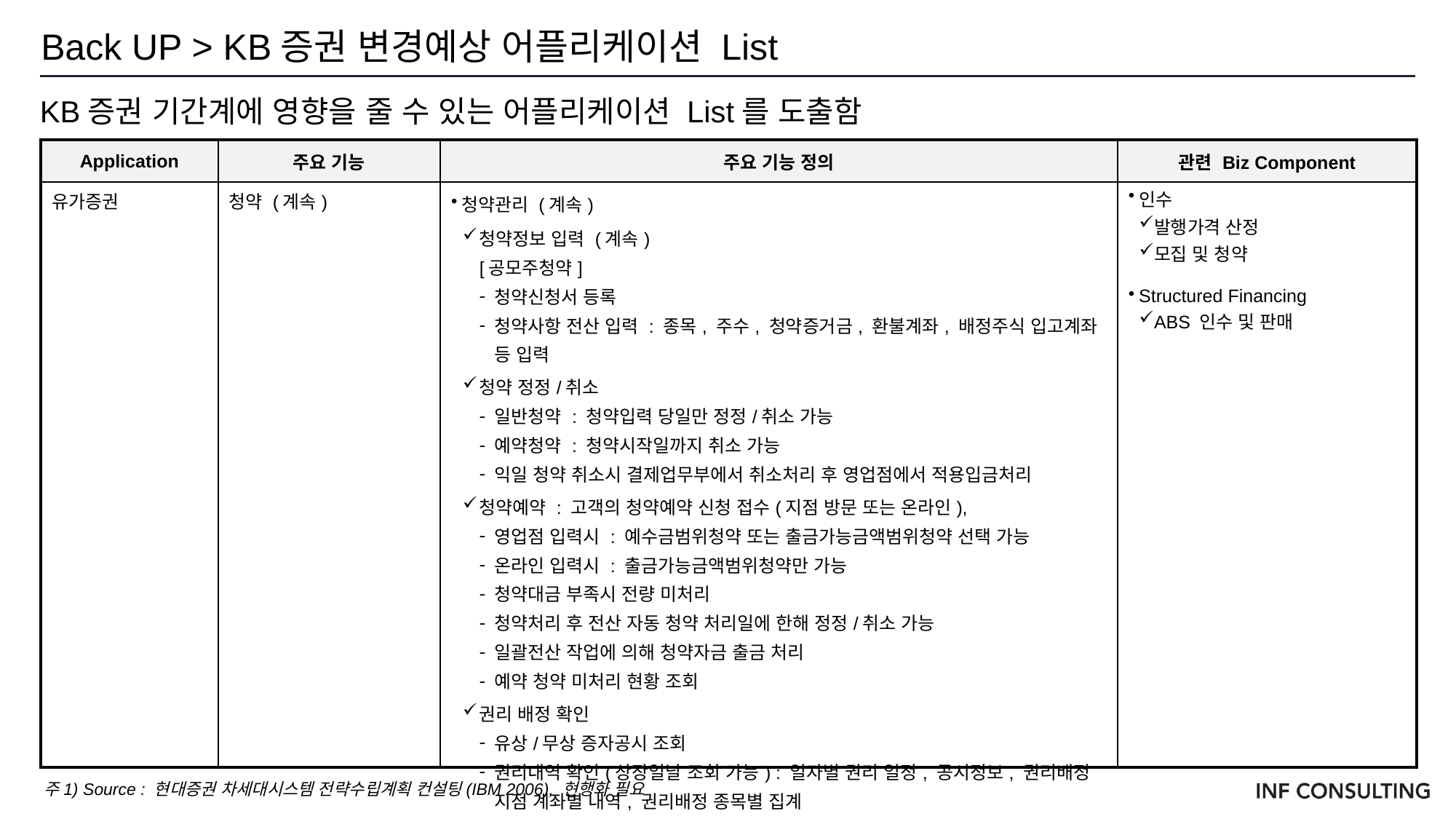

# Back UP > KB증권 변경예상 어플리케이션 List
KB증권 기간계에 영향을 줄 수 있는 어플리케이션 List를 도출함
| Application | 주요 기능 | 주요 기능 정의 | 관련 Biz Component |
| --- | --- | --- | --- |
| 유가증권 | 청약 (계속) | 청약관리 (계속) 청약정보 입력 (계속) [공모주청약] 청약신청서 등록 청약사항 전산 입력 : 종목, 주수, 청약증거금, 환불계좌, 배정주식 입고계좌 등 입력 청약 정정/취소 일반청약 : 청약입력 당일만 정정/취소 가능 예약청약 : 청약시작일까지 취소 가능 익일 청약 취소시 결제업무부에서 취소처리 후 영업점에서 적용입금처리 청약예약 : 고객의 청약예약 신청 접수(지점 방문 또는 온라인), 영업점 입력시 : 예수금범위청약 또는 출금가능금액범위청약 선택 가능 온라인 입력시 : 출금가능금액범위청약만 가능 청약대금 부족시 전량 미처리 청약처리 후 전산 자동 청약 처리일에 한해 정정/취소 가능 일괄전산 작업에 의해 청약자금 출금 처리 예약 청약 미처리 현황 조회 권리 배정 확인 유상/무상 증자공시 조회 권리내역 확인(상장일날 조회 가능) : 일자별 권리 일정, 공시정보, 권리배정 지점 계좌별 내역, 권리배정 종목별 집계 청약명세서 관리 : 청약명세서 출력 및 내역관리 고객통보 : 고객에게 청약관련 업무처리 통보 후 통화내역 입력 | 인수 발행가격 산정 모집 및 청약 Structured Financing ABS 인수 및 판매 |
주1) Source : 현대증권 차세대시스템 전략수립계획 컨설팅(IBM 2006), 현행화 필요